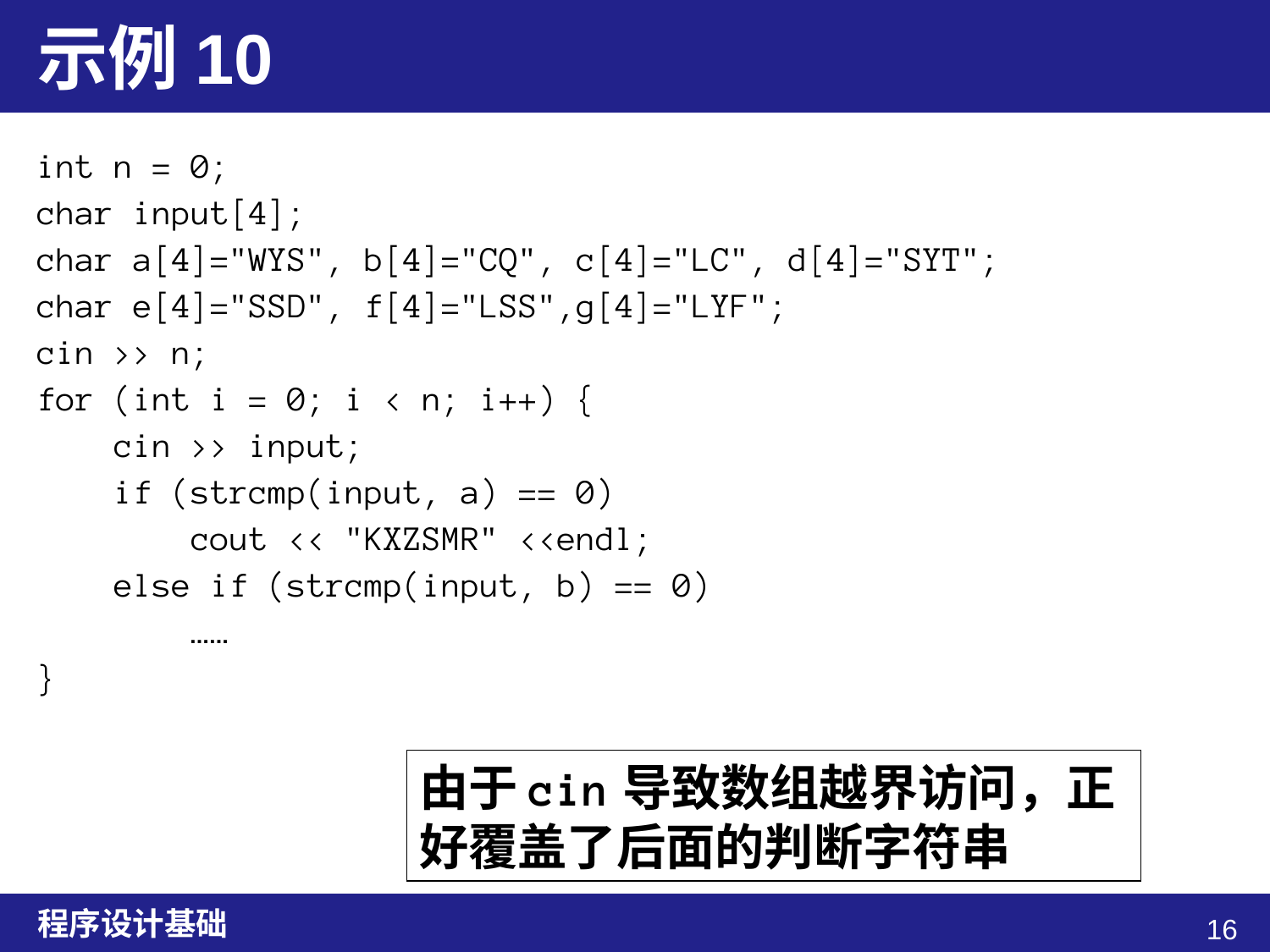

# 示例10
int n = 0;
char input[4];
char a[4]="WYS", b[4]="CQ", c[4]="LC", d[4]="SYT";
char e[4]="SSD", f[4]="LSS",g[4]="LYF";
cin >> n;
for (int i = 0; i < n; i++) {
    cin >> input;
    if (strcmp(input, a) == 0)
        cout << "KXZSMR" <<endl;
    else if (strcmp(input, b) == 0)
        ……
}
由于cin导致数组越界访问，正好覆盖了后面的判断字符串